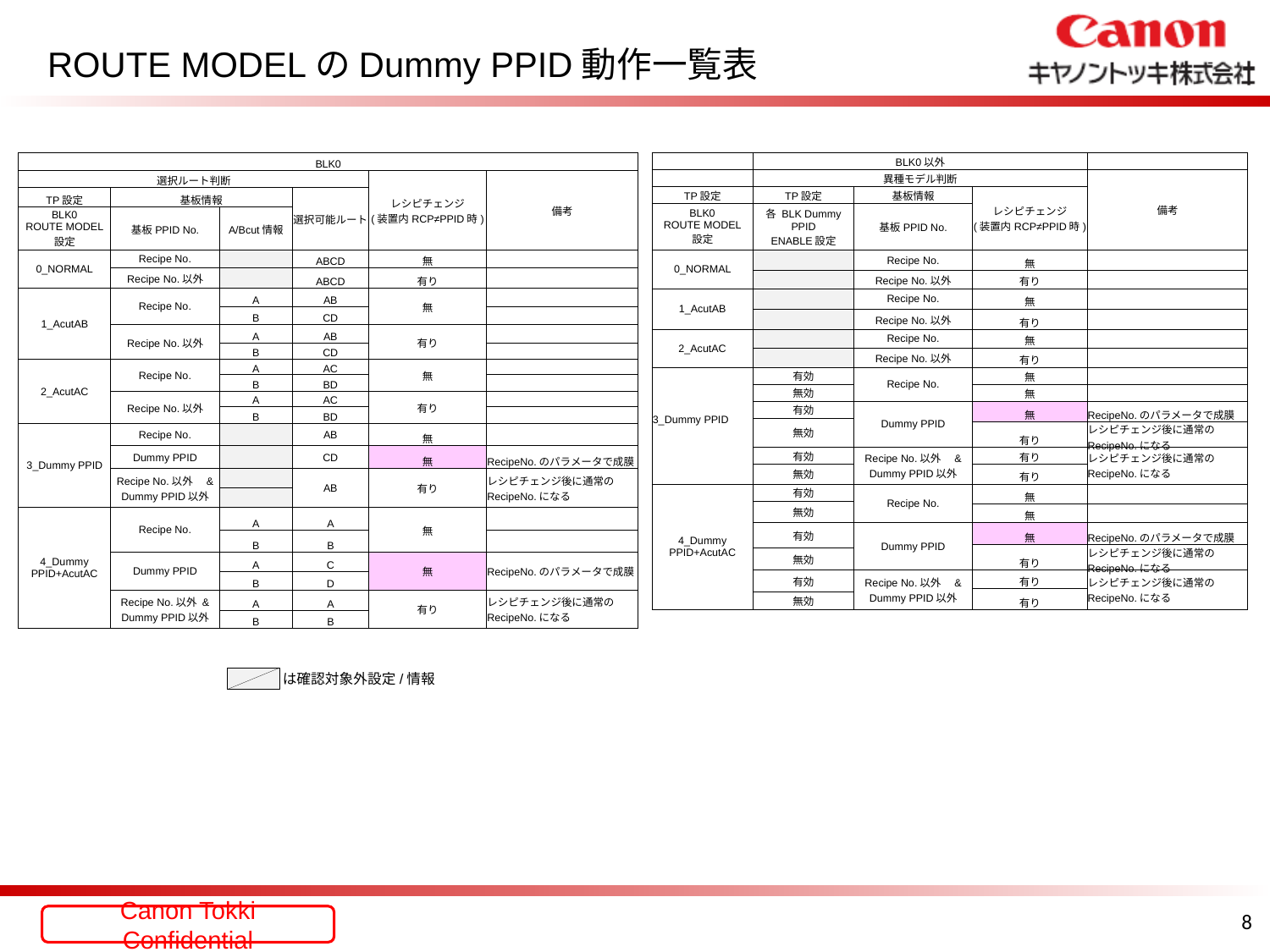

ROUTE MODELのDummy PPID動作一覧表
| BLK0 |  |  |  |  |  |
| --- | --- | --- | --- | --- | --- |
| 選択ルート判断 |  |  |  | レシピチェンジ (装置内RCP≠PPID時) | 備考 |
| TP設定 | 基板情報 |  | 選択可能ルート |  |  |
| BLK0 ROUTE MODEL 設定 | 基板PPID No. | A/Bcut情報 |  |  |  |
| 0\_NORMAL | Recipe No. |  | ABCD | 無 |  |
|  | Recipe No.以外 |  | ABCD | 有り |  |
| 1\_AcutAB | Recipe No. | A | AB | 無 |  |
|  |  |  |  |  |  |
|  |  | B | CD |  |  |
|  | Recipe No.以外 | A | AB | 有り |  |
|  |  |  |  |  |  |
|  |  | B | CD |  |  |
| 2\_AcutAC | Recipe No. | A | AC | 無 |  |
|  |  |  |  |  |  |
|  |  | B | BD |  |  |
|  | Recipe No.以外 | A | AC | 有り |  |
|  |  |  |  |  |  |
|  |  | B | BD |  |  |
| 3\_Dummy PPID | Recipe No. |  | AB | 無 |  |
|  | Dummy PPID |  | CD | 無 | RecipeNo.のパラメータで成膜 |
|  | Recipe No.以外　& Dummy PPID以外 |  | AB | 有り | レシピチェンジ後に通常のRecipeNo.になる |
|  |  |  |  |  |  |
| 4\_Dummy PPID+AcutAC | Recipe No. | A | A | 無 |  |
|  |  | B | B |  |  |
|  | Dummy PPID | A | C | 無 | RecipeNo.のパラメータで成膜 |
|  |  | B | D |  |  |
|  | Recipe No.以外 & Dummy PPID以外 | A | A | 有り | レシピチェンジ後に通常のRecipeNo.になる |
|  |  | B | B |  |  |
|  | BLK0以外 |  |  |  |
| --- | --- | --- | --- | --- |
|  | 異種モデル判断 |  |  | 備考 |
| TP設定 | TP設定 | 基板情報 | レシピチェンジ (装置内RCP≠PPID時) |  |
| BLK0 ROUTE MODEL 設定 | 各 BLK Dummy PPID ENABLE設定 | 基板PPID No. |  |  |
| 0\_NORMAL |  | Recipe No. | 無 |  |
|  |  | Recipe No.以外 | 有り |  |
| 1\_AcutAB |  | Recipe No. | 無 |  |
|  |  | Recipe No.以外 | 有り |  |
| 2\_AcutAC |  | Recipe No. | 無 |  |
|  |  | Recipe No.以外 | 有り |  |
| 3\_Dummy PPID | 有効 | Recipe No. | 無 |  |
|  | 無効 |  | 無 |  |
|  | 有効 | Dummy PPID | 無 | RecipeNo.のパラメータで成膜 |
|  | 無効 |  |  |  |
|  |  |  | 有り | レシピチェンジ後に通常の RecipeNo.になる |
|  | 有効 | Recipe No.以外　& Dummy PPID以外 | 有り | レシピチェンジ後に通常の RecipeNo.になる |
|  | 無効 |  | 有り |  |
| 4\_Dummy PPID+AcutAC | 有効 | Recipe No. | 無 |  |
|  | 無効 |  |  |  |
|  |  |  | 無 |  |
|  | 有効 | Dummy PPID | 無 | RecipeNo.のパラメータで成膜 |
|  |  |  | 有り | レシピチェンジ後に通常の RecipeNo.になる |
|  | 無効 |  |  |  |
|  | 有効 | Recipe No.以外　& Dummy PPID以外 | 有り | レシピチェンジ後に通常の RecipeNo.になる |
|  |  |  | 有り |  |
|  | 無効 |  |  |  |
は確認対象外設定/情報

8